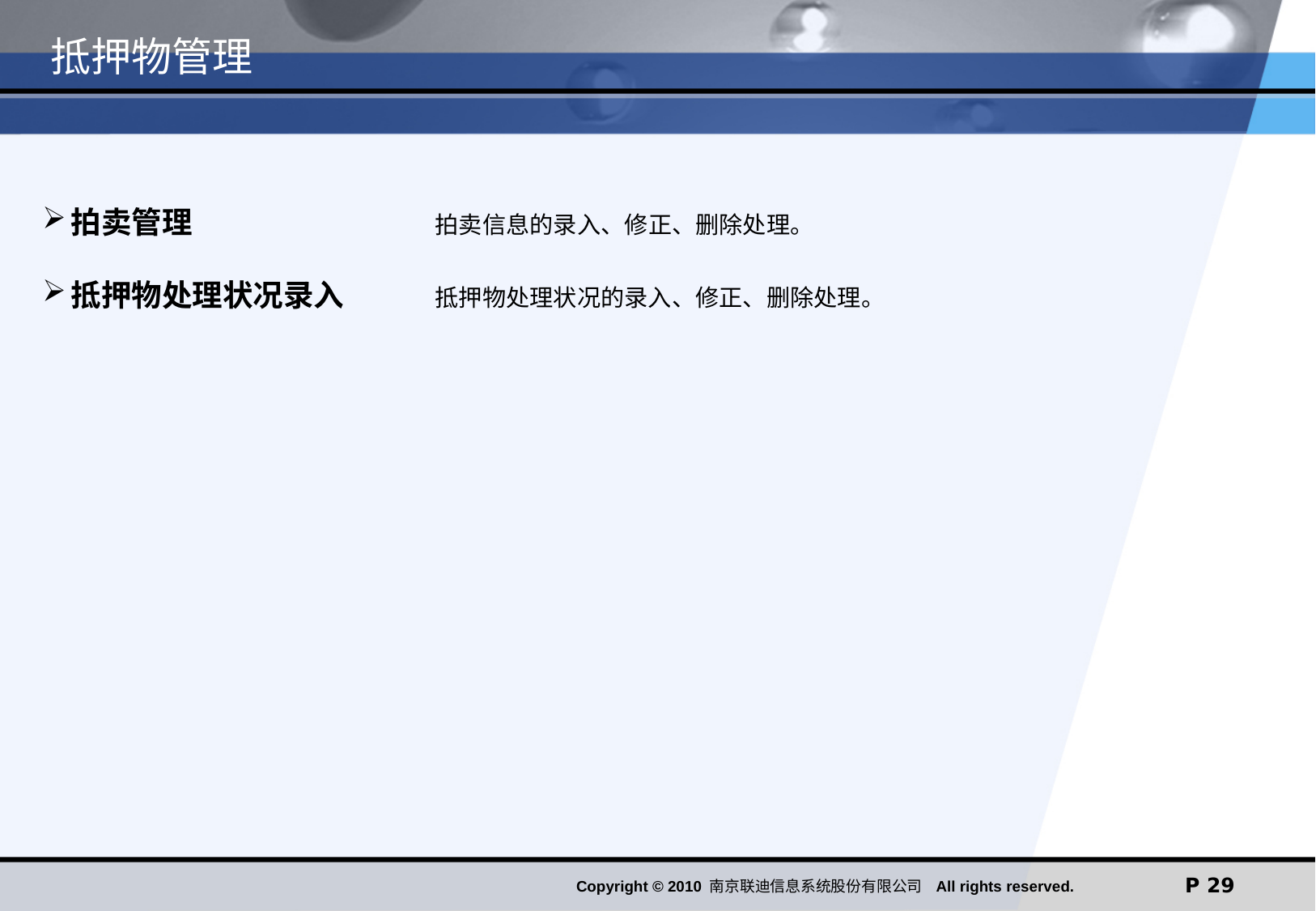

# 抵押物管理
拍卖管理		拍卖信息的录入、修正、删除处理。
抵押物处理状况录入	抵押物处理状况的录入、修正、删除处理。